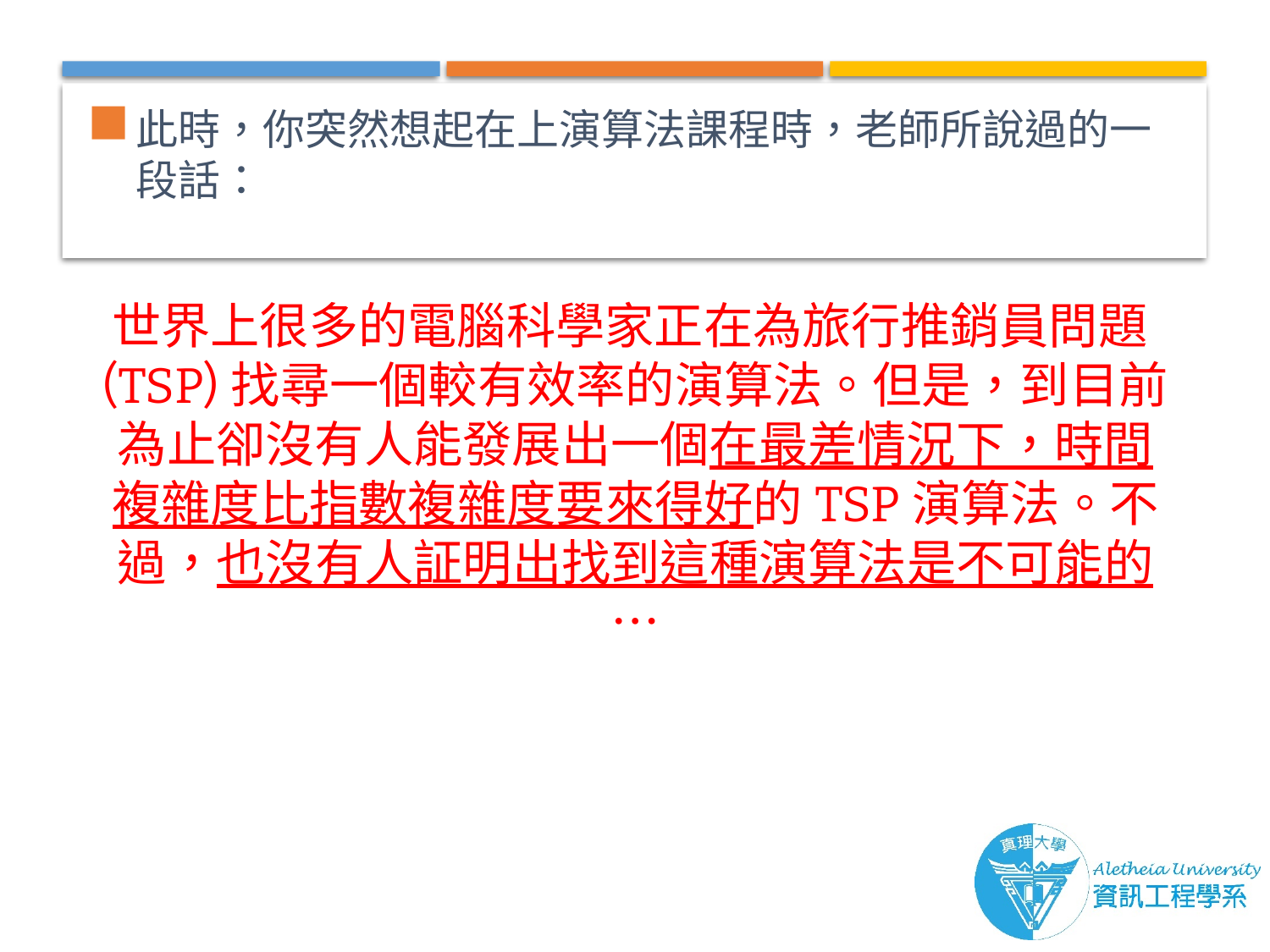

此時，你突然想起在上演算法課程時，老師所說過的一段話：

世界上很多的電腦科學家正在為旅行推銷員問題(TSP)找尋一個較有效率的演算法。但是，到目前為止卻沒有人能發展出一個在最差情況下，時間複雜度比指數複雜度要來得好的TSP演算法。不過，也沒有人証明出找到這種演算法是不可能的…